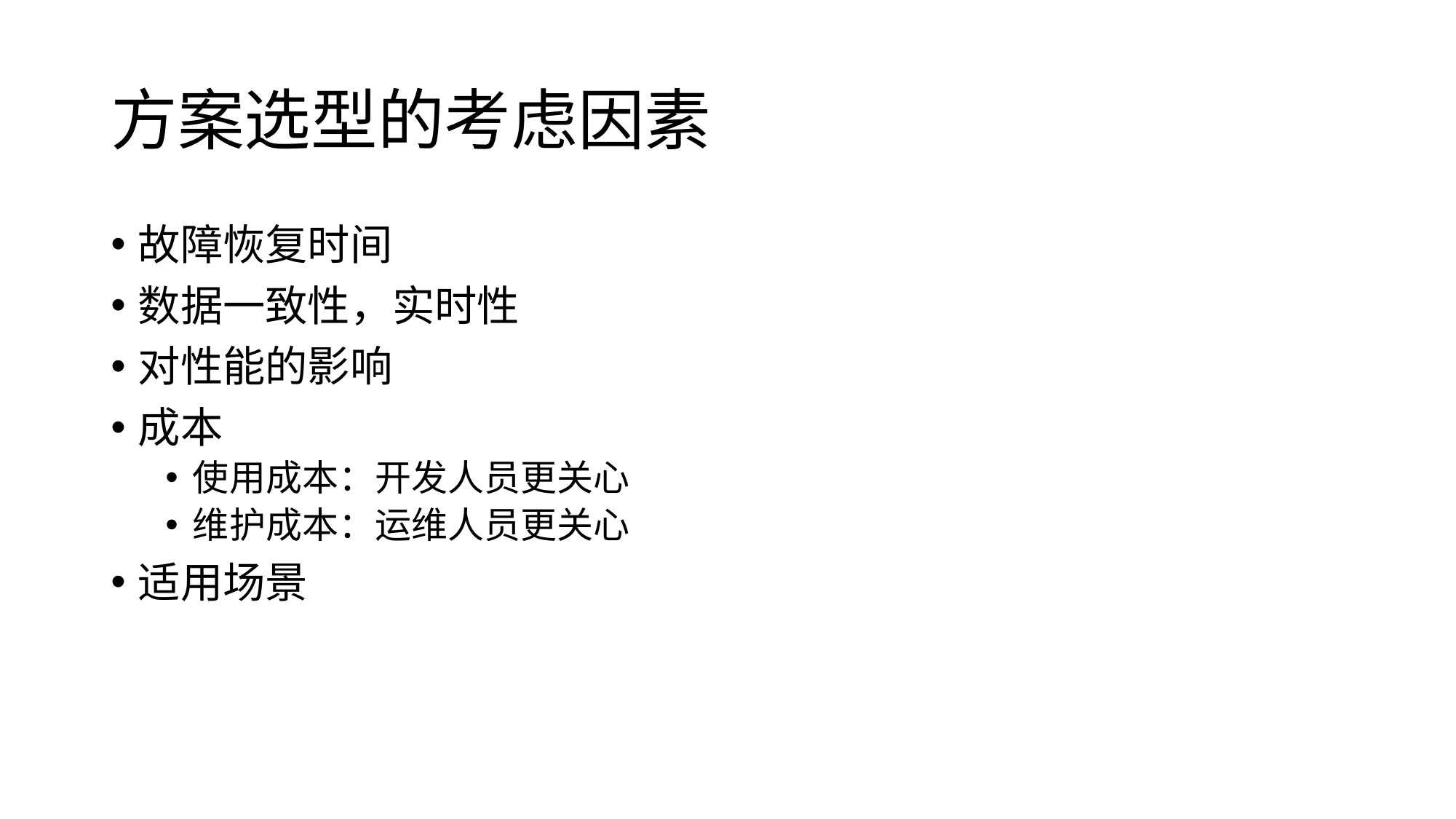

# 方案选型的考虑因素
故障恢复时间
数据一致性，实时性
对性能的影响
成本
使用成本：开发人员更关心
维护成本：运维人员更关心
适用场景